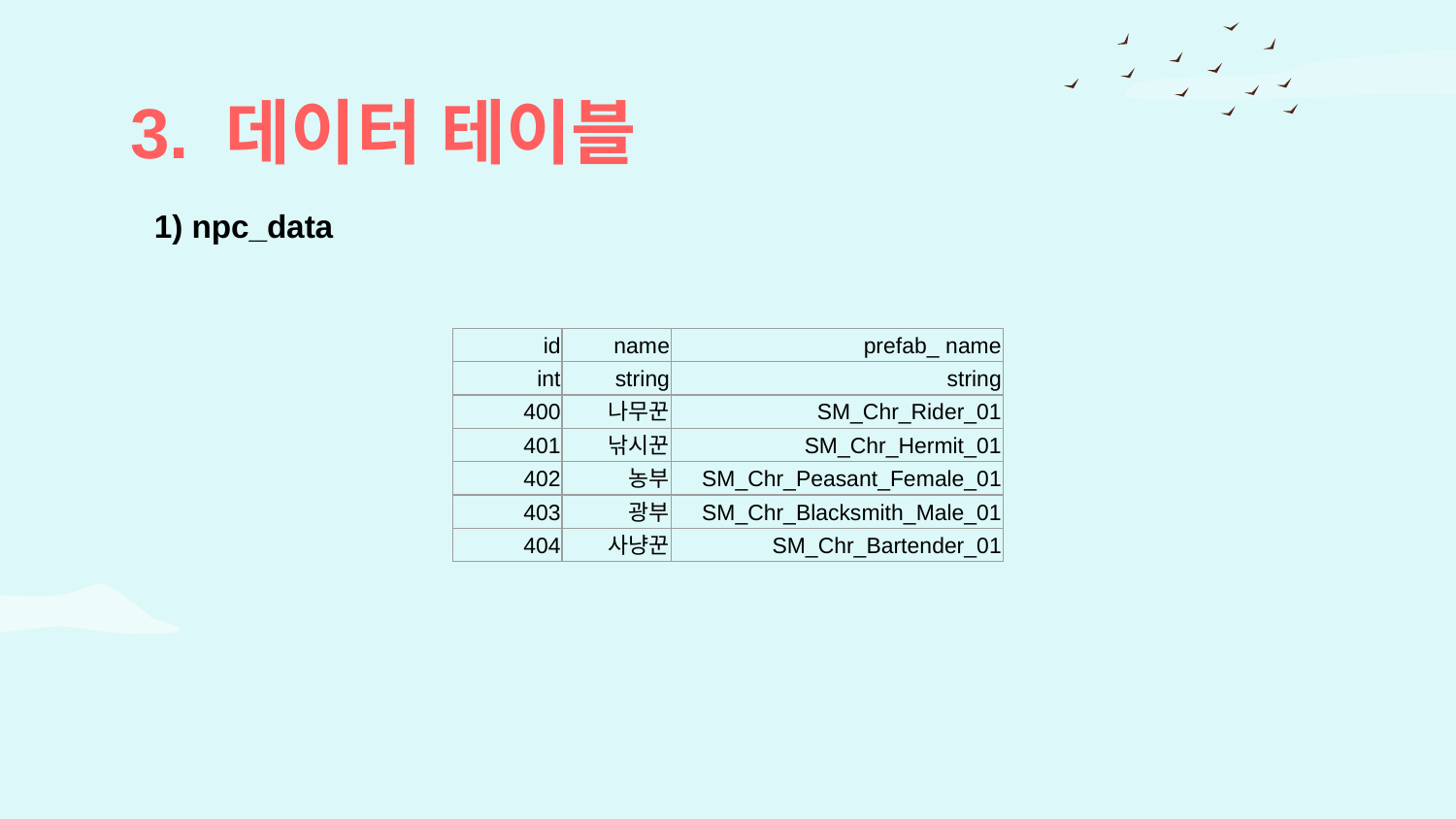

# 3. 데이터 테이블
1) npc_data
| id | name | prefab\_ name |
| --- | --- | --- |
| int | string | string |
| 400 | 나무꾼 | SM\_Chr\_Rider\_01 |
| 401 | 낚시꾼 | SM\_Chr\_Hermit\_01 |
| 402 | 농부 | SM\_Chr\_Peasant\_Female\_01 |
| 403 | 광부 | SM\_Chr\_Blacksmith\_Male\_01 |
| 404 | 사냥꾼 | SM\_Chr\_Bartender\_01 |